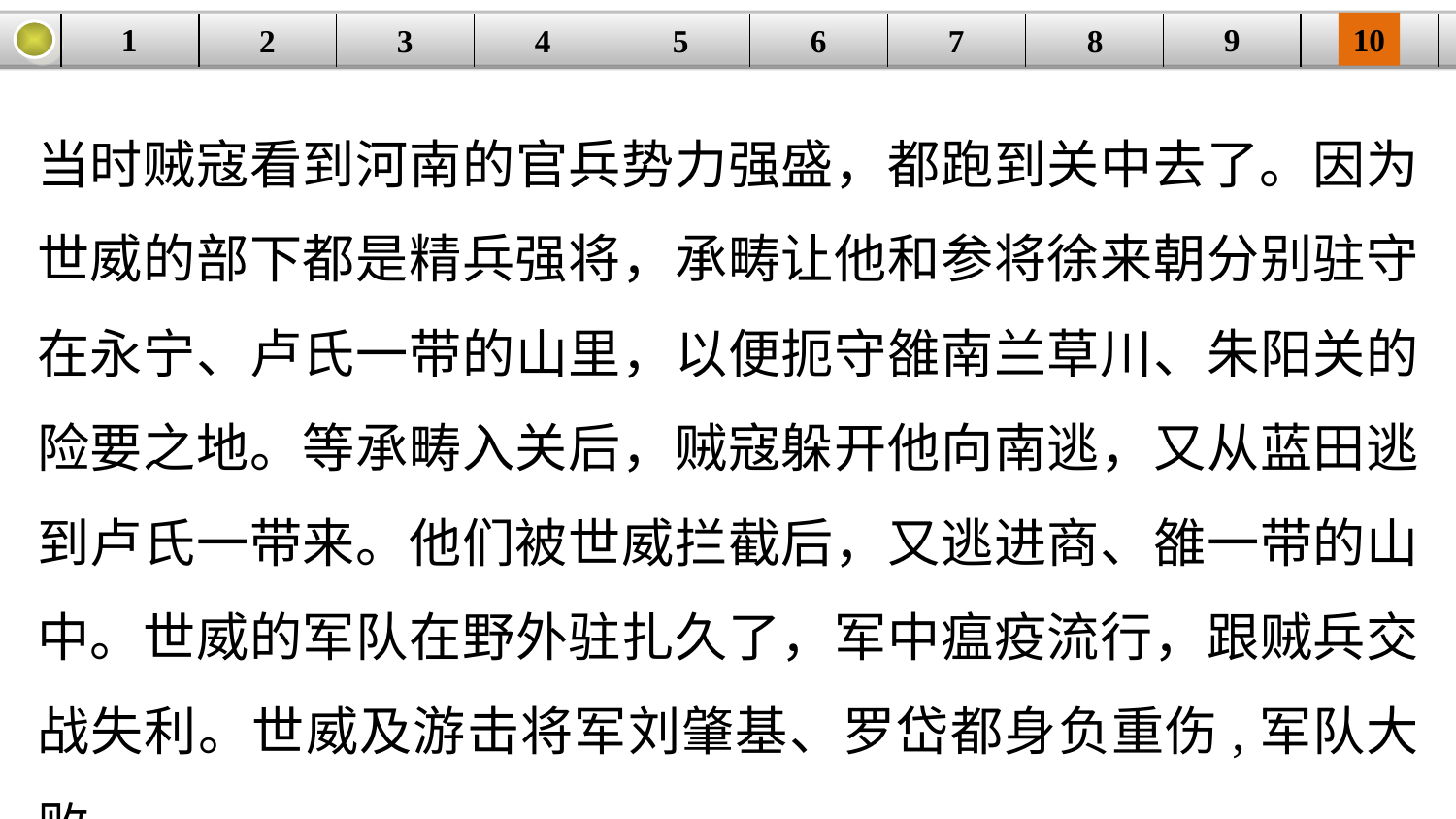

9
10
1
3
4
5
6
8
2
|  |  |  |  |  |  |  |  |  |  |
| --- | --- | --- | --- | --- | --- | --- | --- | --- | --- |
7

当时贼寇看到河南的官兵势力强盛，都跑到关中去了。因为世威的部下都是精兵强将，承畴让他和参将徐来朝分别驻守在永宁、卢氏一带的山里，以便扼守雒南兰草川、朱阳关的险要之地。等承畴入关后，贼寇躲开他向南逃，又从蓝田逃到卢氏一带来。他们被世威拦截后，又逃进商、雒一带的山中。世威的军队在野外驻扎久了，军中瘟疫流行，跟贼兵交战失利。世威及游击将军刘肇基、罗岱都身负重伤,军队大败。